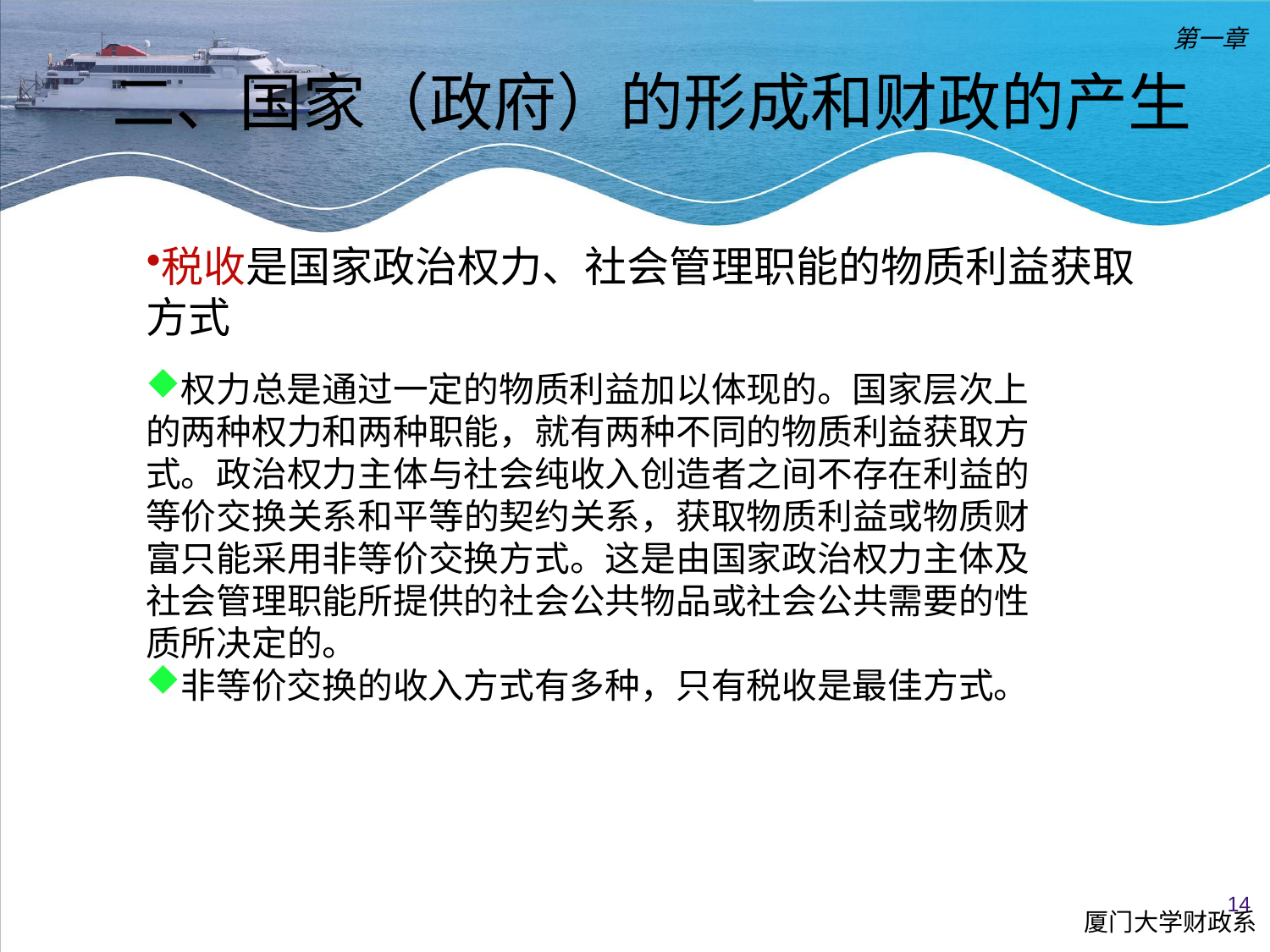

第一章
二、国家（政府）的形成和财政的产生
税收是国家政治权力、社会管理职能的物质利益获取方式
权力总是通过一定的物质利益加以体现的。国家层次上的两种权力和两种职能，就有两种不同的物质利益获取方式。政治权力主体与社会纯收入创造者之间不存在利益的等价交换关系和平等的契约关系，获取物质利益或物质财富只能采用非等价交换方式。这是由国家政治权力主体及社会管理职能所提供的社会公共物品或社会公共需要的性质所决定的。
非等价交换的收入方式有多种，只有税收是最佳方式。
14
厦门大学财政系